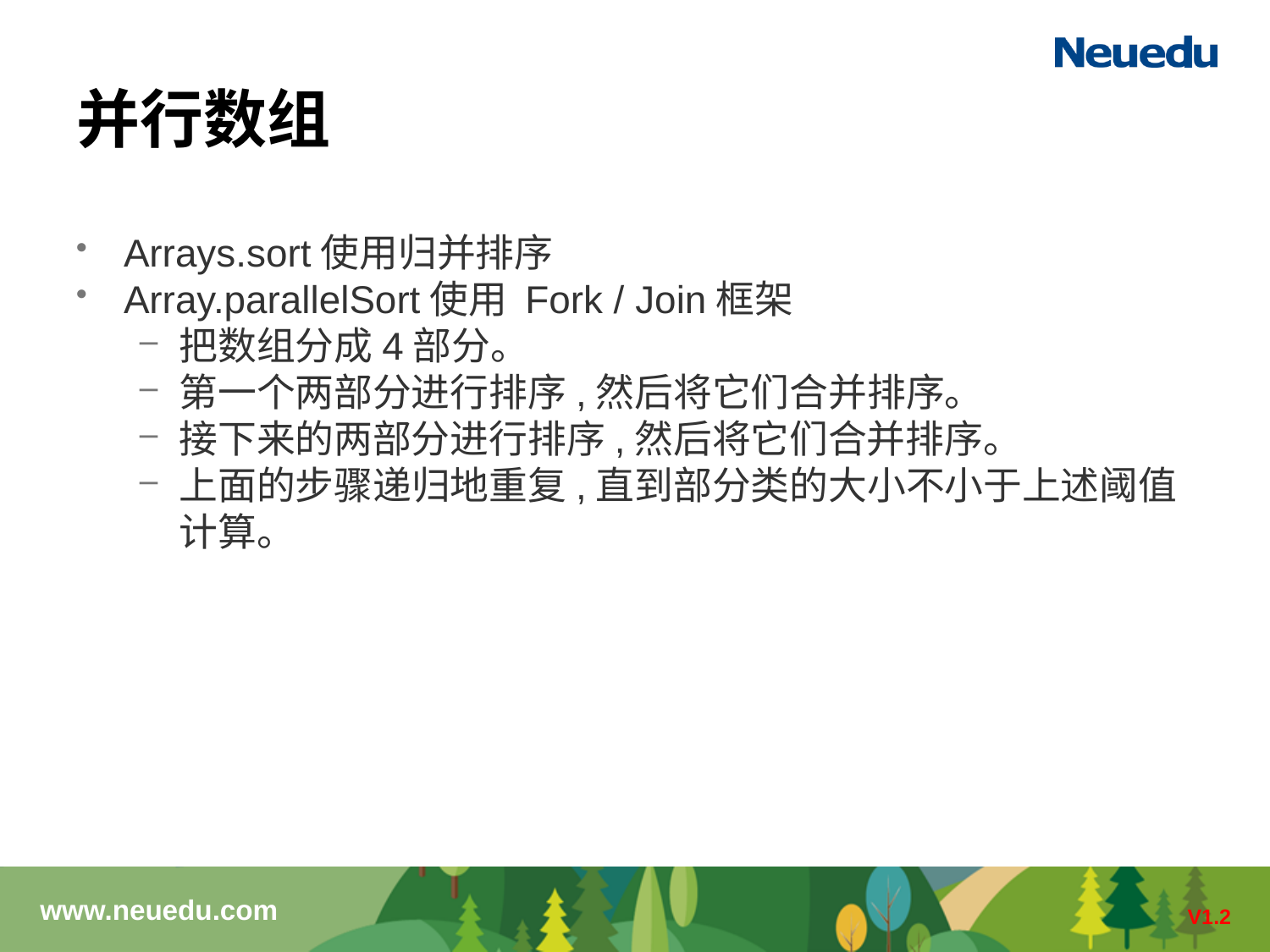

# 并行数组
Arrays.sort使用归并排序
Array.parallelSort使用 Fork / Join框架
把数组分成4部分。
第一个两部分进行排序,然后将它们合并排序。
接下来的两部分进行排序,然后将它们合并排序。
上面的步骤递归地重复,直到部分类的大小不小于上述阈值计算。